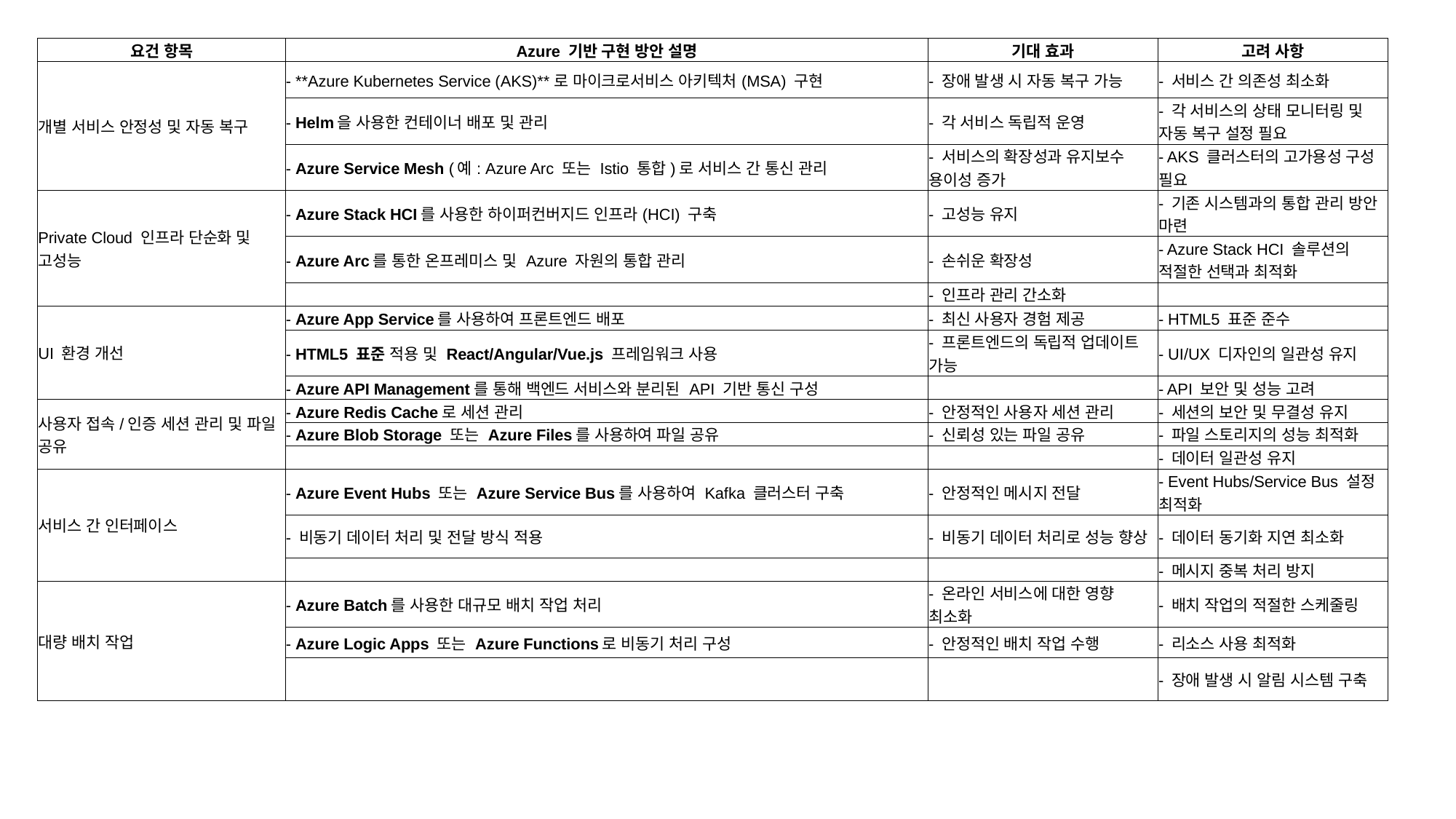

| 요건 항목 | Azure 기반 구현 방안 설명 | 기대 효과 | 고려 사항 |
| --- | --- | --- | --- |
| 개별 서비스 안정성 및 자동 복구 | - \*\*Azure Kubernetes Service (AKS)\*\*로 마이크로서비스 아키텍처(MSA) 구현 | - 장애 발생 시 자동 복구 가능 | - 서비스 간 의존성 최소화 |
|  | - Helm을 사용한 컨테이너 배포 및 관리 | - 각 서비스 독립적 운영 | - 각 서비스의 상태 모니터링 및 자동 복구 설정 필요 |
|  | - Azure Service Mesh (예: Azure Arc 또는 Istio 통합)로 서비스 간 통신 관리 | - 서비스의 확장성과 유지보수 용이성 증가 | - AKS 클러스터의 고가용성 구성 필요 |
| Private Cloud 인프라 단순화 및 고성능 | - Azure Stack HCI를 사용한 하이퍼컨버지드 인프라(HCI) 구축 | - 고성능 유지 | - 기존 시스템과의 통합 관리 방안 마련 |
|  | - Azure Arc를 통한 온프레미스 및 Azure 자원의 통합 관리 | - 손쉬운 확장성 | - Azure Stack HCI 솔루션의 적절한 선택과 최적화 |
|  |  | - 인프라 관리 간소화 |  |
| UI 환경 개선 | - Azure App Service를 사용하여 프론트엔드 배포 | - 최신 사용자 경험 제공 | - HTML5 표준 준수 |
|  | - HTML5 표준 적용 및 React/Angular/Vue.js 프레임워크 사용 | - 프론트엔드의 독립적 업데이트 가능 | - UI/UX 디자인의 일관성 유지 |
|  | - Azure API Management를 통해 백엔드 서비스와 분리된 API 기반 통신 구성 |  | - API 보안 및 성능 고려 |
| 사용자 접속/인증 세션 관리 및 파일 공유 | - Azure Redis Cache로 세션 관리 | - 안정적인 사용자 세션 관리 | - 세션의 보안 및 무결성 유지 |
|  | - Azure Blob Storage 또는 Azure Files를 사용하여 파일 공유 | - 신뢰성 있는 파일 공유 | - 파일 스토리지의 성능 최적화 |
|  |  |  | - 데이터 일관성 유지 |
| 서비스 간 인터페이스 | - Azure Event Hubs 또는 Azure Service Bus를 사용하여 Kafka 클러스터 구축 | - 안정적인 메시지 전달 | - Event Hubs/Service Bus 설정 최적화 |
|  | - 비동기 데이터 처리 및 전달 방식 적용 | - 비동기 데이터 처리로 성능 향상 | - 데이터 동기화 지연 최소화 |
|  |  |  | - 메시지 중복 처리 방지 |
| 대량 배치 작업 | - Azure Batch를 사용한 대규모 배치 작업 처리 | - 온라인 서비스에 대한 영향 최소화 | - 배치 작업의 적절한 스케줄링 |
|  | - Azure Logic Apps 또는 Azure Functions로 비동기 처리 구성 | - 안정적인 배치 작업 수행 | - 리소스 사용 최적화 |
|  |  |  | - 장애 발생 시 알림 시스템 구축 |